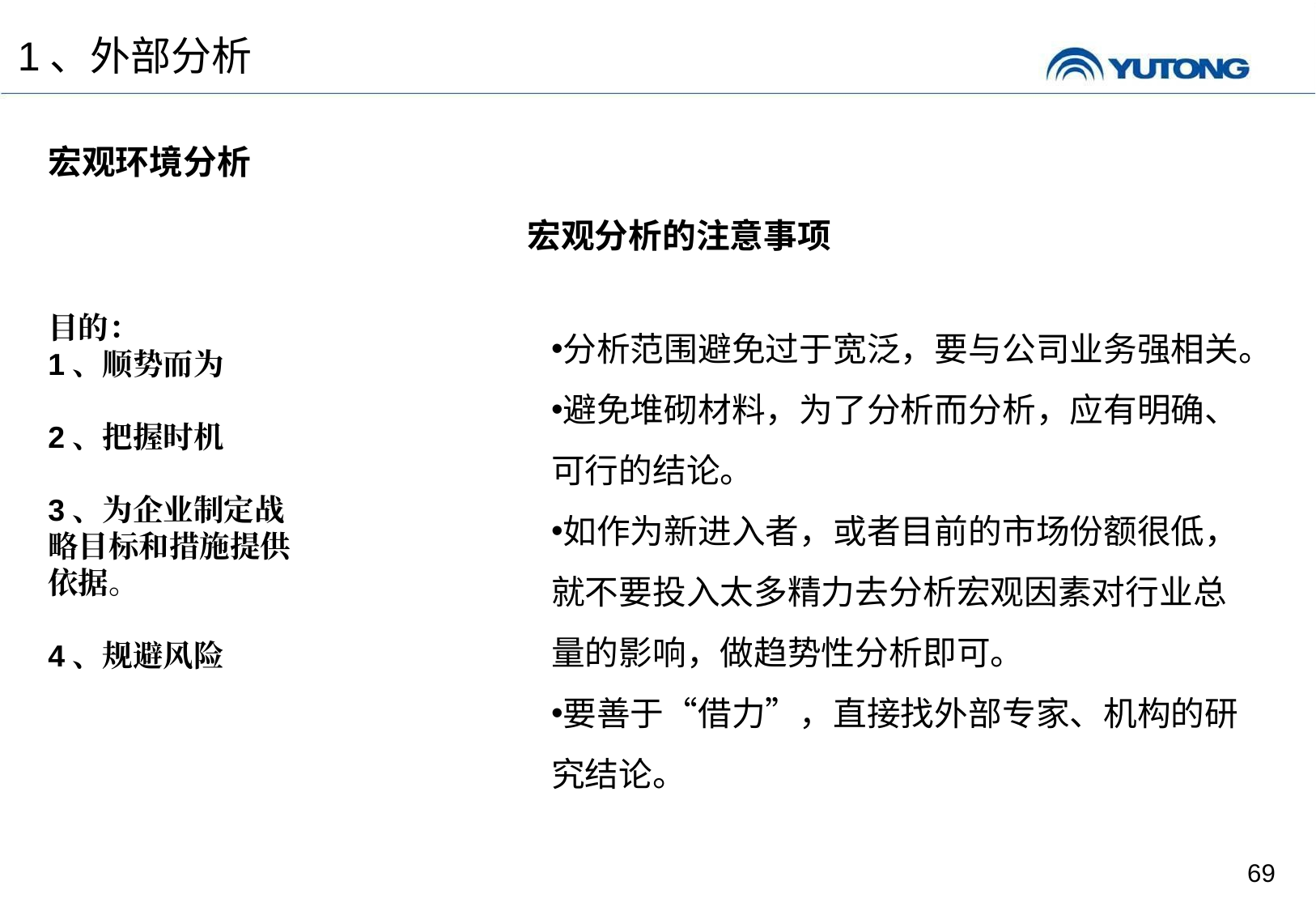

1、外部分析
宏观环境分析
宏观分析的注意事项
分析范围避免过于宽泛，要与公司业务强相关。
避免堆砌材料，为了分析而分析，应有明确、可行的结论。
如作为新进入者，或者目前的市场份额很低，就不要投入太多精力去分析宏观因素对行业总量的影响，做趋势性分析即可。
要善于“借力”，直接找外部专家、机构的研究结论。

目的：
1、顺势而为
2、把握时机
3、为企业制定战略目标和措施提供依据。

4、规避风险
69